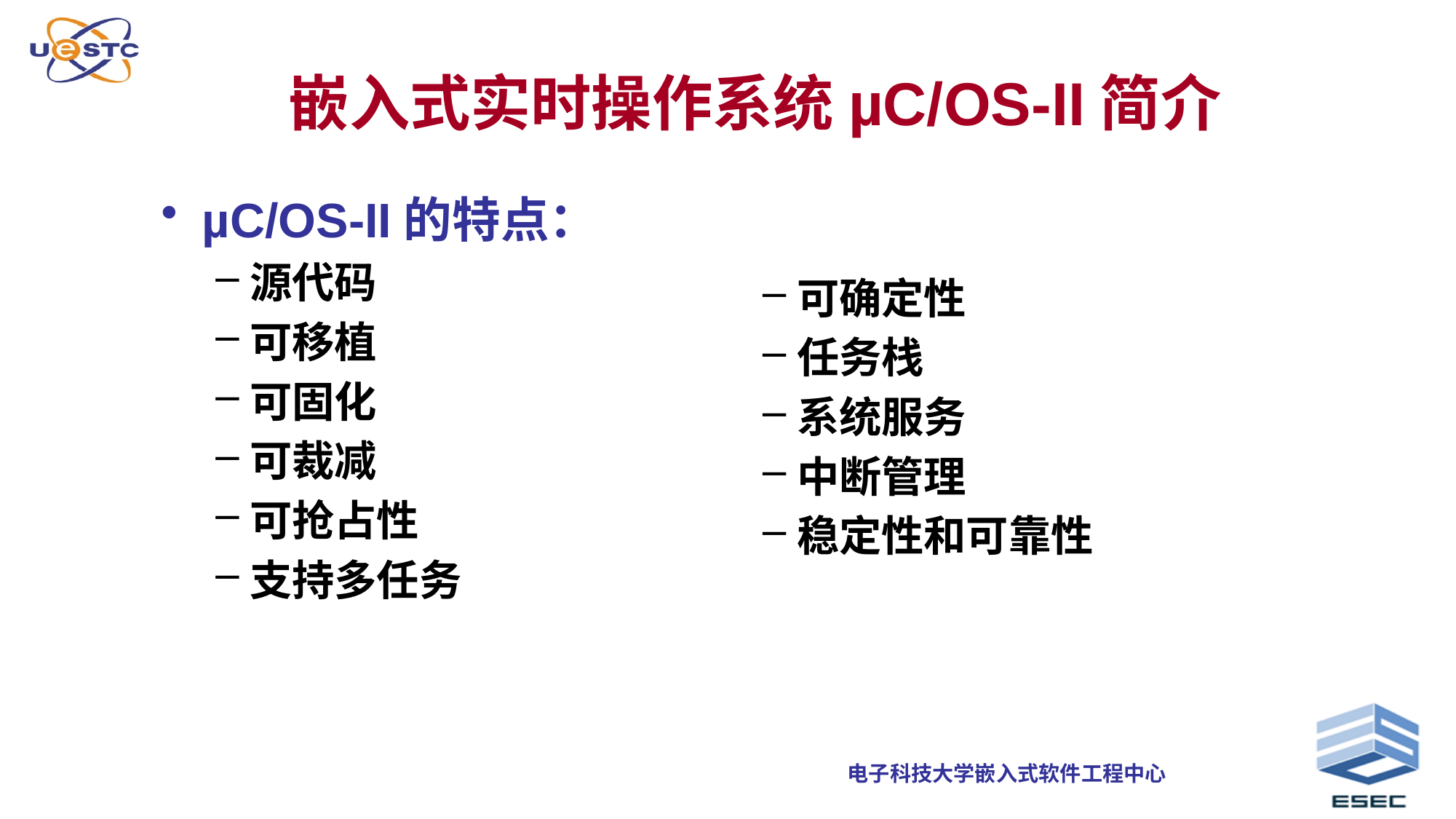

# 嵌入式实时操作系统µC/OS-II简介
µC/OS-II的特点：
源代码
可移植
可固化
可裁减
可抢占性
支持多任务

可确定性
任务栈
系统服务
中断管理
稳定性和可靠性